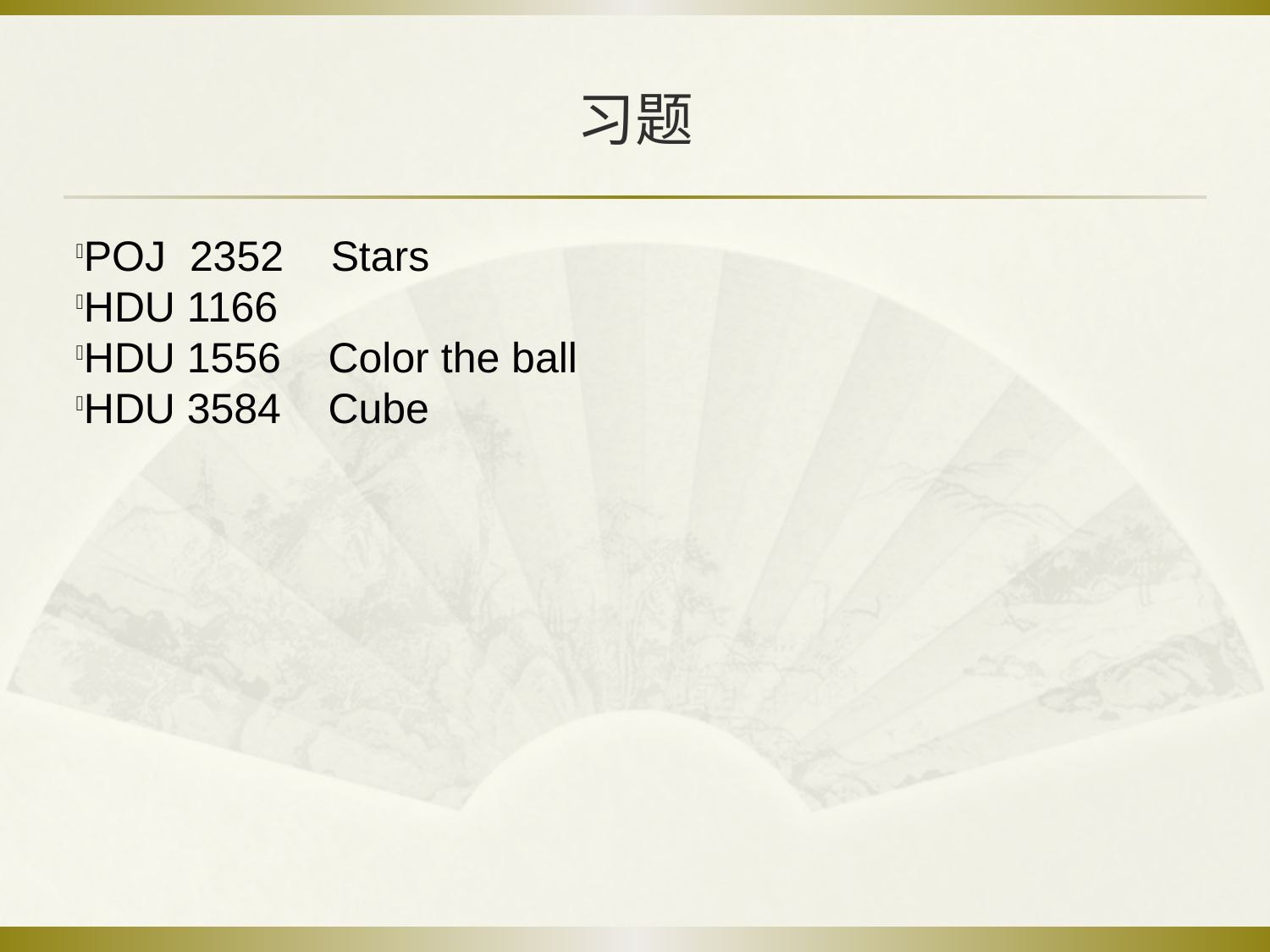

习题
POJ  2352    Stars
HDU 1166
HDU 1556    Color the ball
HDU 3584    Cube